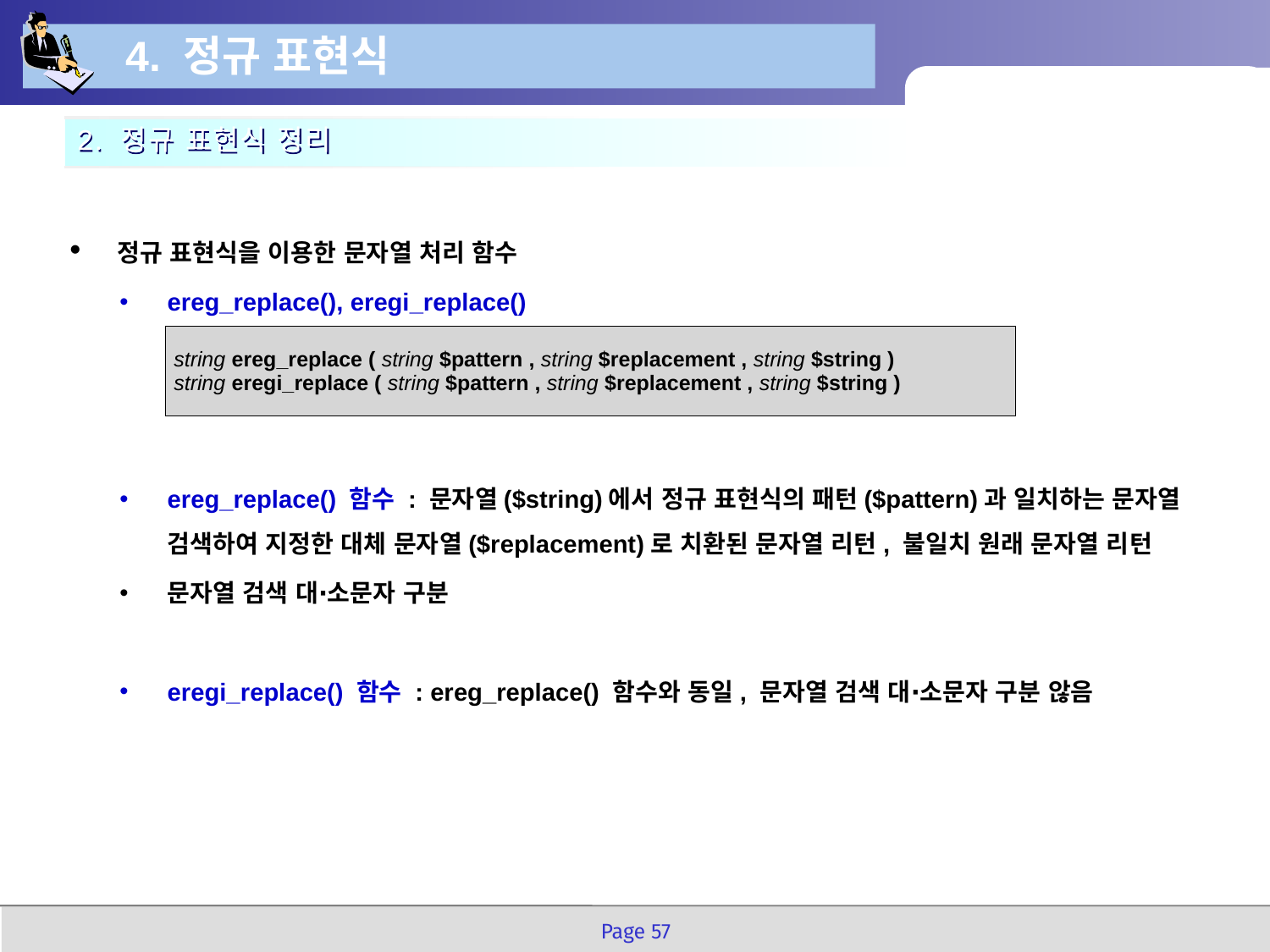

4. 정규 표현식
2. 정규 표현식 정리

정규 표현식을 이용한 문자열 처리 함수
ereg_replace(), eregi_replace()

ereg_replace() 함수 : 문자열($string)에서 정규 표현식의 패턴($pattern)과 일치하는 문자열 검색하여 지정한 대체 문자열($replacement)로 치환된 문자열 리턴, 불일치 원래 문자열 리턴
문자열 검색 대⋅소문자 구분

eregi_replace() 함수 : ereg_replace() 함수와 동일, 문자열 검색 대⋅소문자 구분 않음
| string ereg\_replace ( string $pattern , string $replacement , string $string ) string eregi\_replace ( string $pattern , string $replacement , string $string ) |
| --- |
Page 57